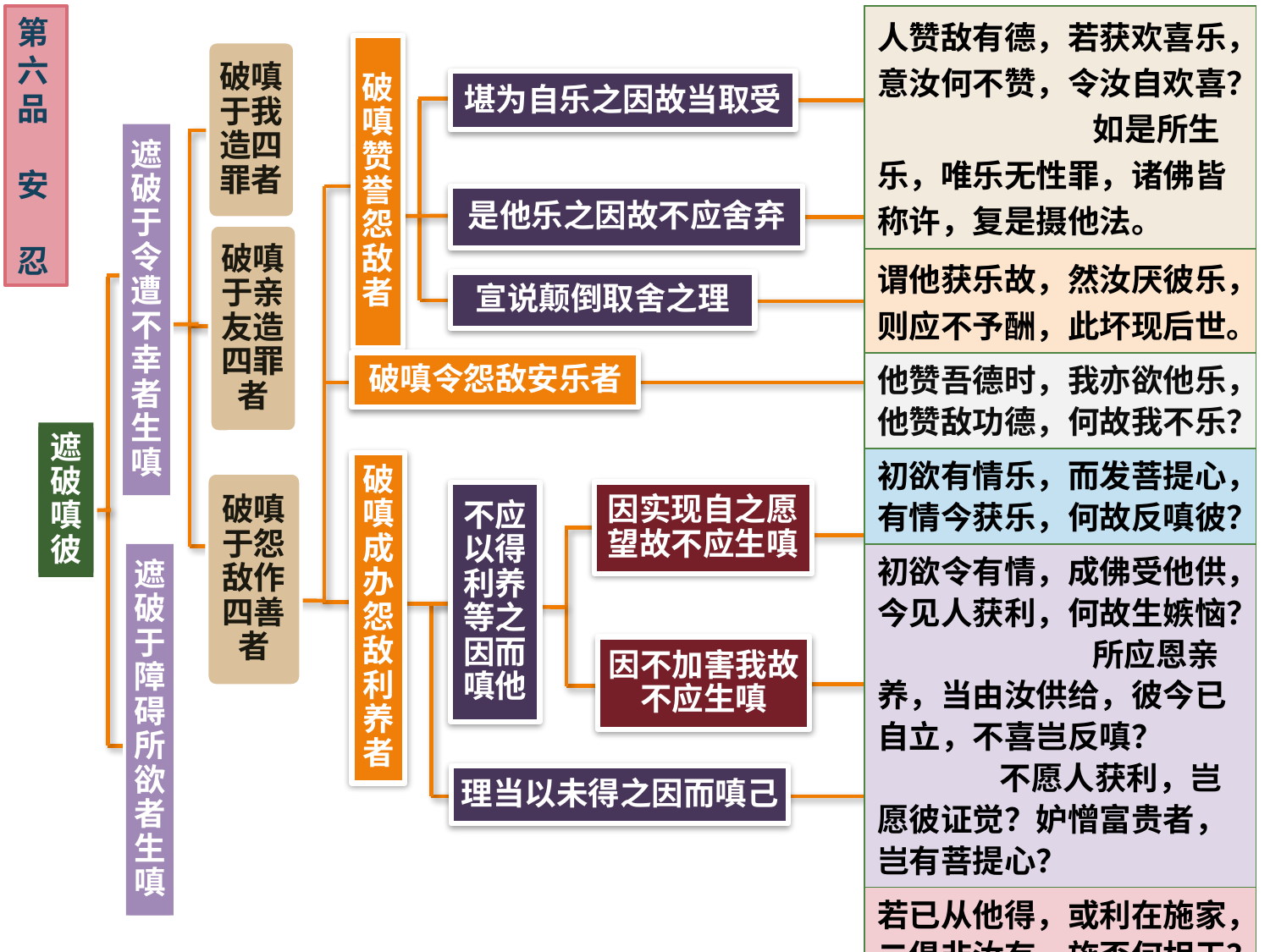

第六品

安   忍
| 人赞敌有德，若获欢喜乐，意汝何不赞，令汝自欢喜？ 如是所生乐，唯乐无性罪，诸佛皆称许，复是摄他法。 |
| --- |
| 谓他获乐故，然汝厌彼乐，则应不予酬，此坏现后世。 |
| 他赞吾德时，我亦欲他乐，他赞敌功德，何故我不乐？ |
| 初欲有情乐，而发菩提心，有情今获乐，何故反嗔彼？ |
| 初欲令有情，成佛受他供，今见人获利，何故生嫉恼？ 所应恩亲养，当由汝供给，彼今已自立，不喜岂反嗔？ 不愿人获利，岂愿彼证觉？妒憎富贵者，岂有菩提心？ |
| 若已从他得，或利在施家，二俱非汝有，施否何相干？ |
| 何故弃福善，信心与己德？不守己得财，何不自嗔责？ 于昔所为恶，犹无忧愧色，岂还欲竞胜，曾培福德者。 |
破嗔赞誉怨敌者

破嗔于我造四罪者
堪为自乐之因故当取受
遮破于令遭不幸者生嗔

是他乐之因故不应舍弃

破嗔于亲友造四罪者
宣说颠倒取舍之理
破嗔令怨敌安乐者

遮破嗔彼
破嗔成办怨敌利养者

破嗔于怨敌作四善者
因实现自之愿望故不应生嗔
不应以得利养等之因而嗔他
遮破于障碍所欲者生嗔

因不加害我故不应生嗔
理当以未得之因而嗔己